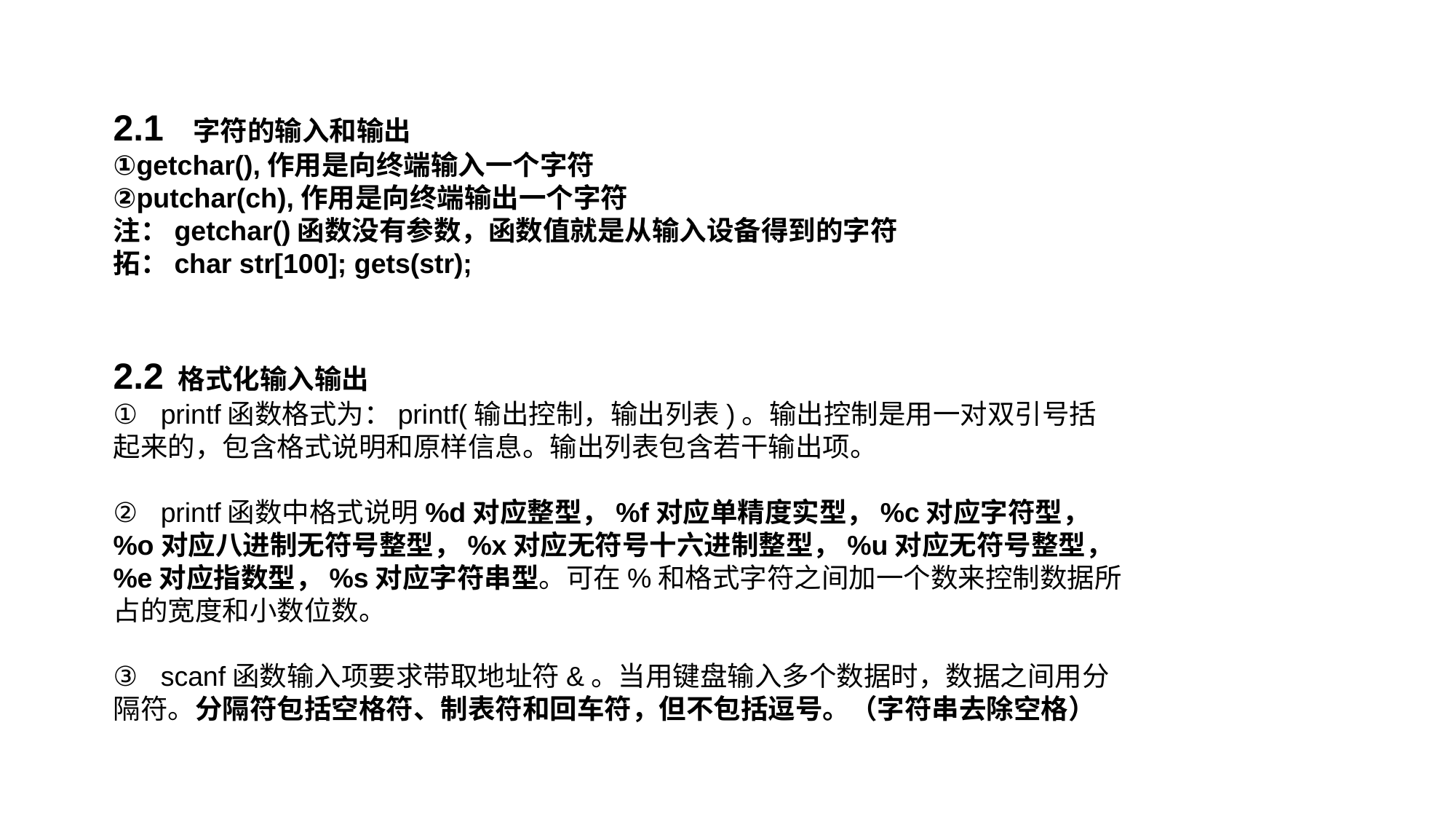

2.1  字符的输入和输出
①getchar(),作用是向终端输入一个字符
②putchar(ch),作用是向终端输出一个字符
注：getchar()函数没有参数，函数值就是从输入设备得到的字符
拓：char str[100]; gets(str);
2.2 格式化输入输出
①   printf函数格式为：printf(输出控制，输出列表)。输出控制是用一对双引号括起来的，包含格式说明和原样信息。输出列表包含若干输出项。

②   printf函数中格式说明%d对应整型，%f对应单精度实型，%c对应字符型，%o对应八进制无符号整型，%x对应无符号十六进制整型，%u对应无符号整型，%e对应指数型，%s对应字符串型。可在%和格式字符之间加一个数来控制数据所占的宽度和小数位数。

③   scanf函数输入项要求带取地址符&。当用键盘输入多个数据时，数据之间用分隔符。分隔符包括空格符、制表符和回车符，但不包括逗号。（字符串去除空格）